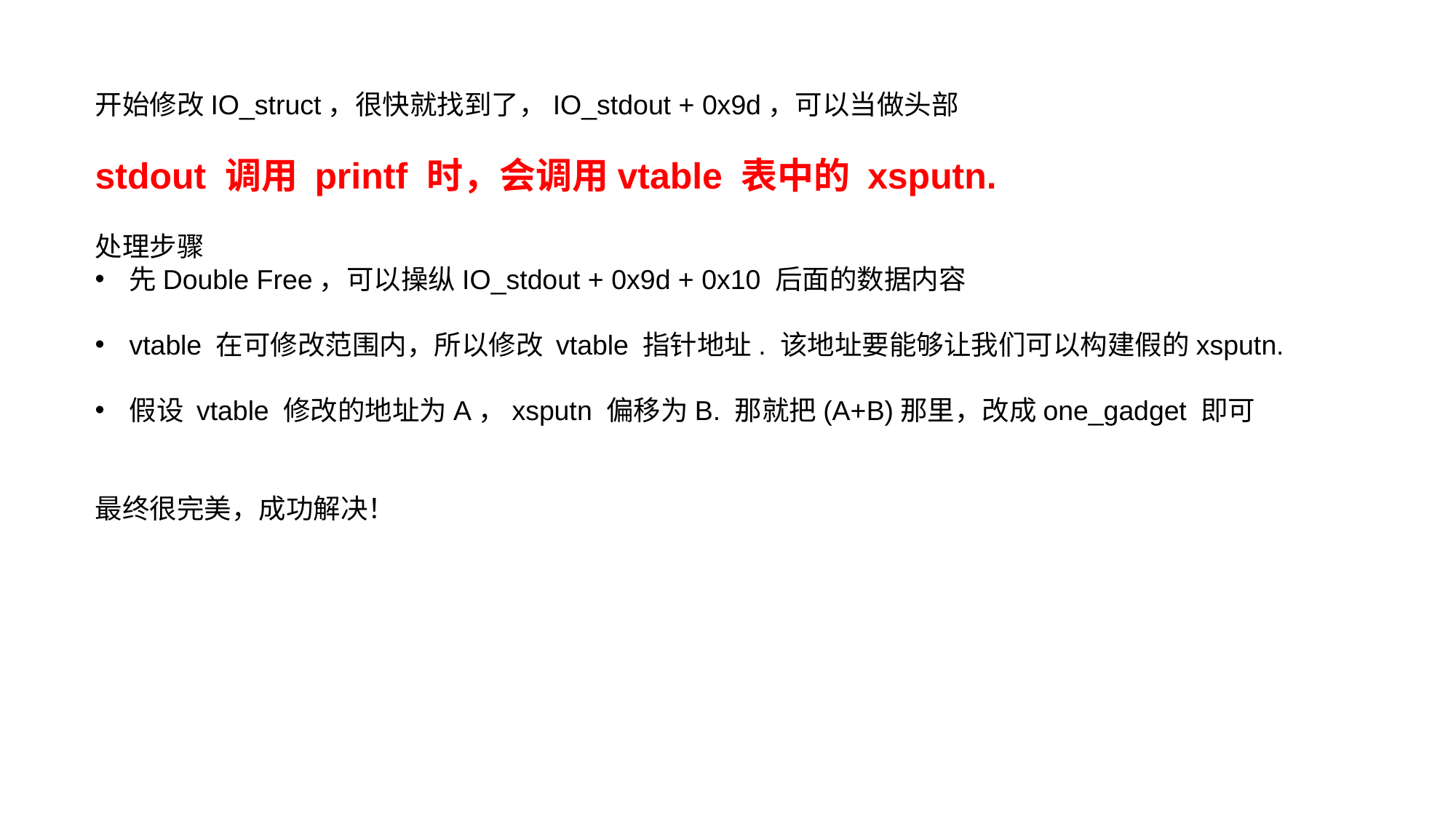

开始修改IO_struct，很快就找到了，IO_stdout + 0x9d，可以当做头部

stdout 调用 printf 时，会调用vtable 表中的 xsputn.

处理步骤
先Double Free，可以操纵IO_stdout + 0x9d + 0x10 后面的数据内容

vtable 在可修改范围内，所以修改 vtable 指针地址. 该地址要能够让我们可以构建假的xsputn.

假设 vtable 修改的地址为A，xsputn 偏移为B. 那就把(A+B)那里，改成one_gadget 即可

最终很完美，成功解决！